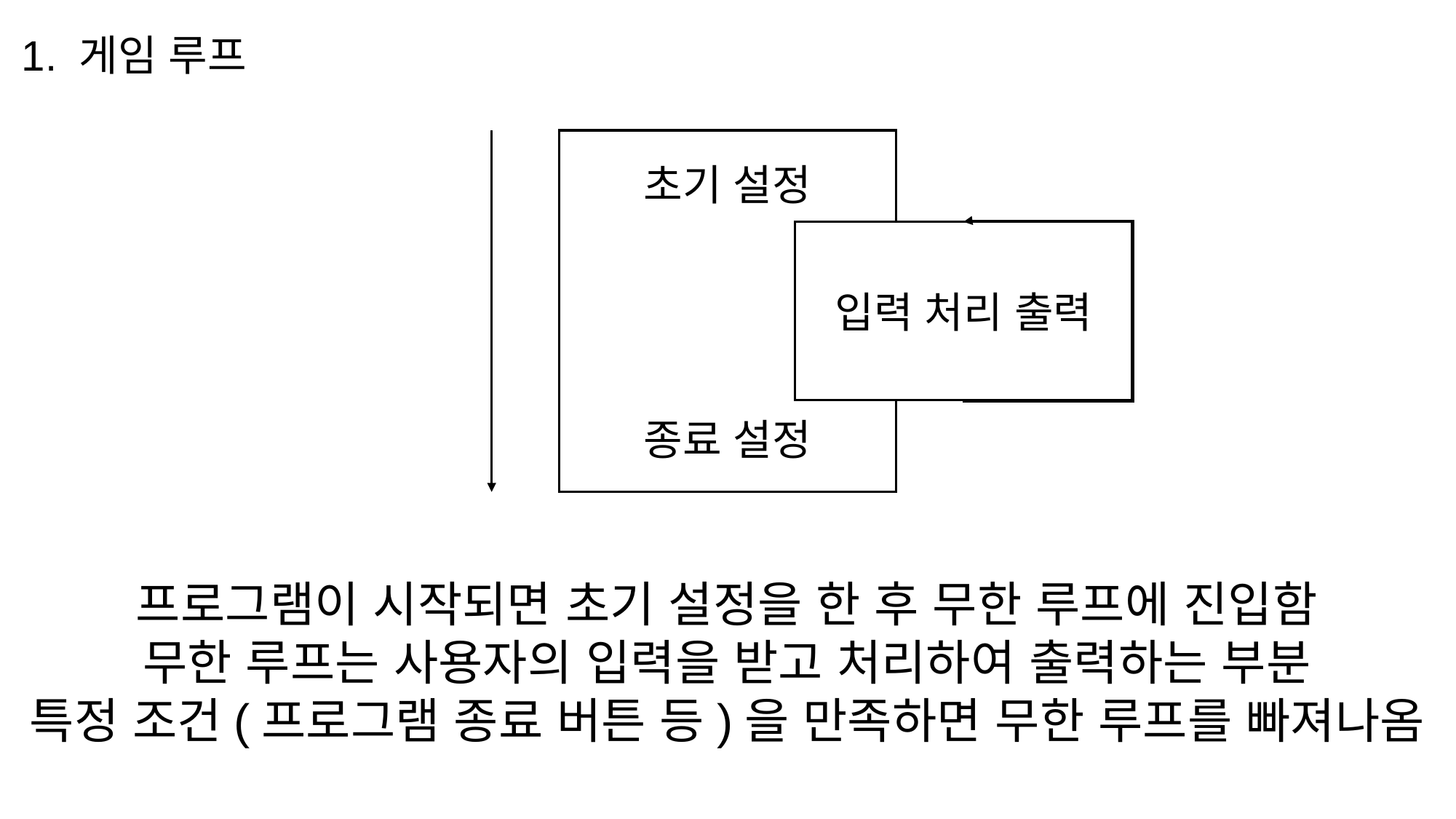

1. 게임 루프
초기 설정

종료 설정
입력 처리 출력
프로그램이 시작되면 초기 설정을 한 후 무한 루프에 진입함
무한 루프는 사용자의 입력을 받고 처리하여 출력하는 부분
특정 조건(프로그램 종료 버튼 등)을 만족하면 무한 루프를 빠져나옴